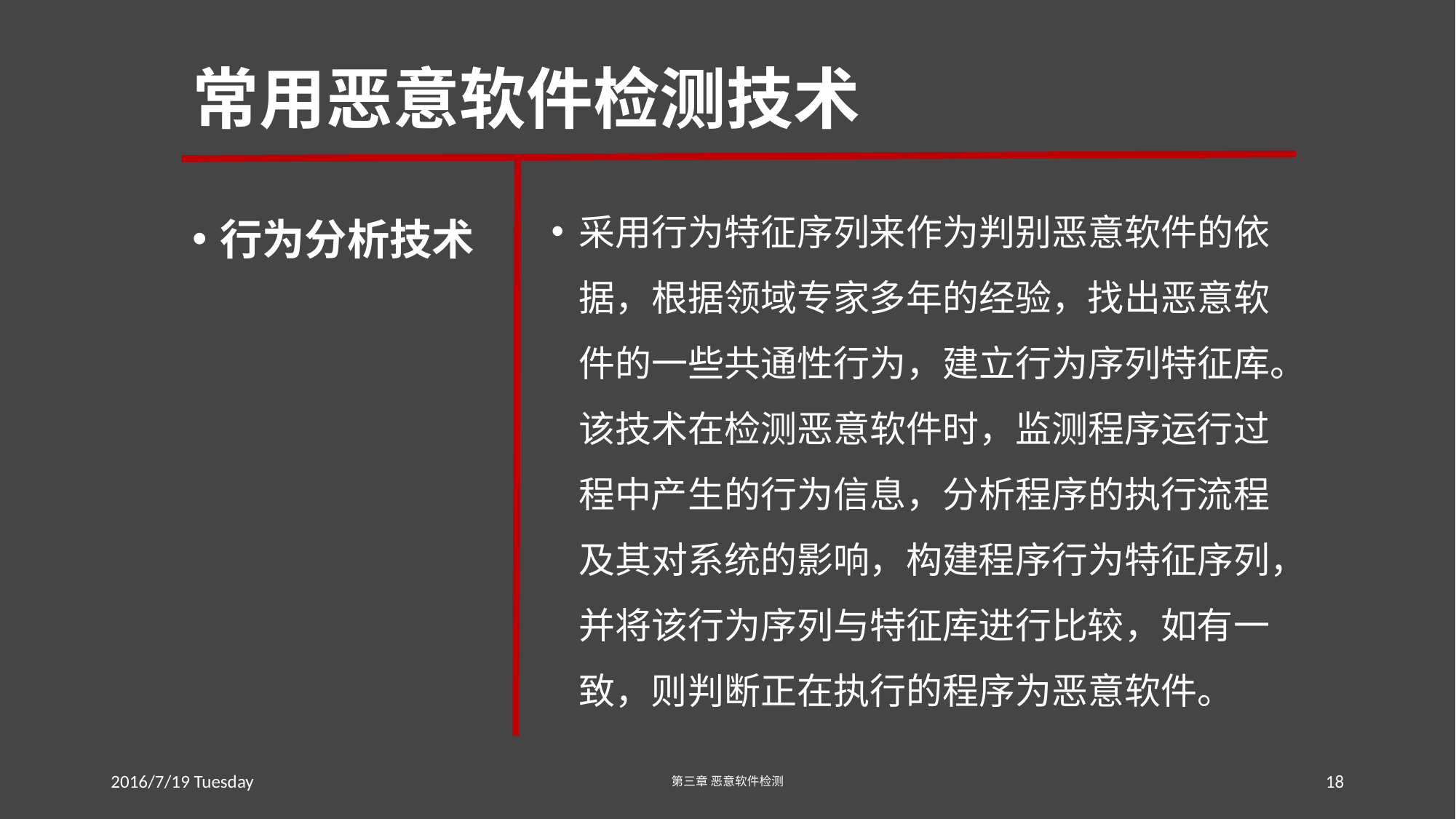

# 常用恶意软件检测技术
行为分析技术
采用行为特征序列来作为判别恶意软件的依据，根据领域专家多年的经验，找出恶意软件的一些共通性行为，建立行为序列特征库。该技术在检测恶意软件时，监测程序运行过程中产生的行为信息，分析程序的执行流程及其对系统的影响，构建程序行为特征序列，并将该行为序列与特征库进行比较，如有一致，则判断正在执行的程序为恶意软件。
2016/7/19 Tuesday
第三章 恶意软件检测
18